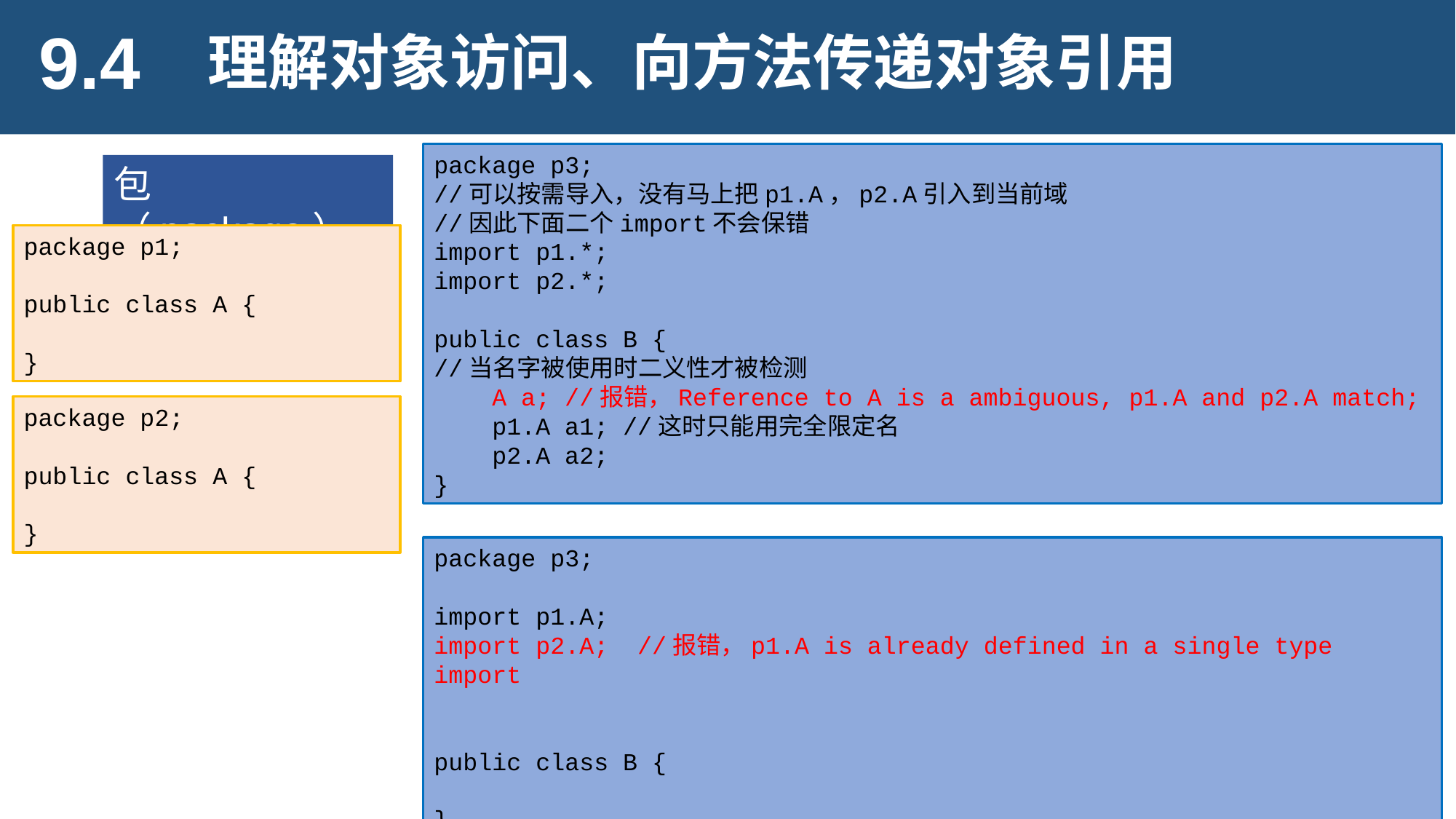

9.4
理解对象访问、向方法传递对象引用
package p3;
//可以按需导入，没有马上把p1.A，p2.A引入到当前域
//因此下面二个import不会保错
import p1.*;
import p2.*;

public class B {
//当名字被使用时二义性才被检测
    A a; //报错，Reference to A is a ambiguous, p1.A and p2.A match;
    p1.A a1; //这时只能用完全限定名
    p2.A a2;
}
包（package）
package p1;

public class A {

}
package p2;

public class A {

}
package p3;

import p1.A;
import p2.A;  //报错，p1.A is already defined in a single type import

public class B {

}